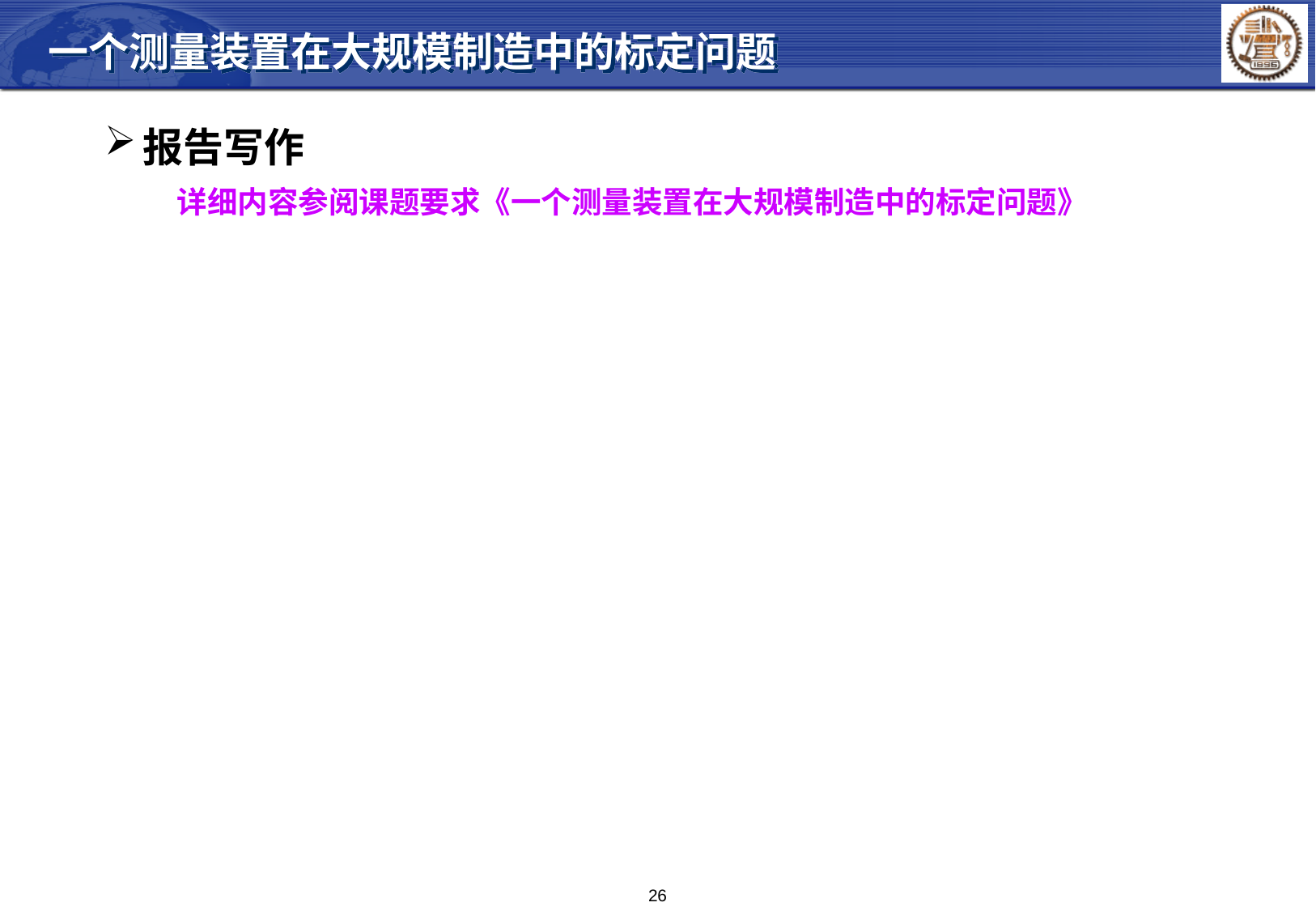

一个测量装置在大规模制造中的标定问题
报告写作
详细内容参阅课题要求《一个测量装置在大规模制造中的标定问题》
26